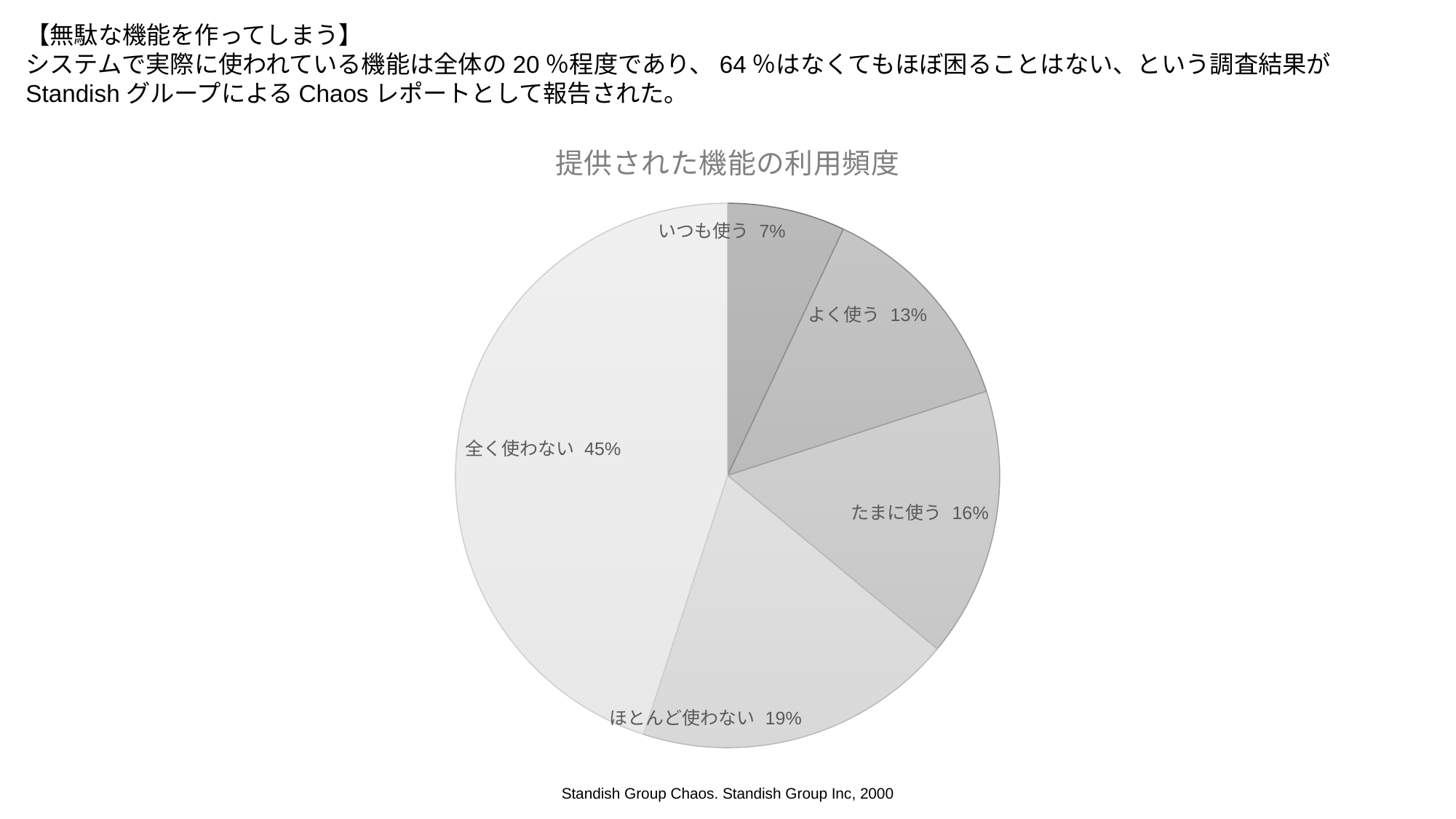

【無駄な機能を作ってしまう】
システムで実際に使われている機能は全体の20％程度であり、64％はなくてもほぼ困ることはない、という調査結果がStandishグループによるChaosレポートとして報告された。

### Chart: 提供された機能の利用頻度

| Category | 機能の利用度 |
|---|---|
| いつも使う | 7.0 |
| よく使う | 13.0 |
| たまに使う | 16.0 |
| ほとんど使わない | 19.0 |
| 全く使わない | 45.0 |
Standish Group Chaos. Standish Group Inc, 2000